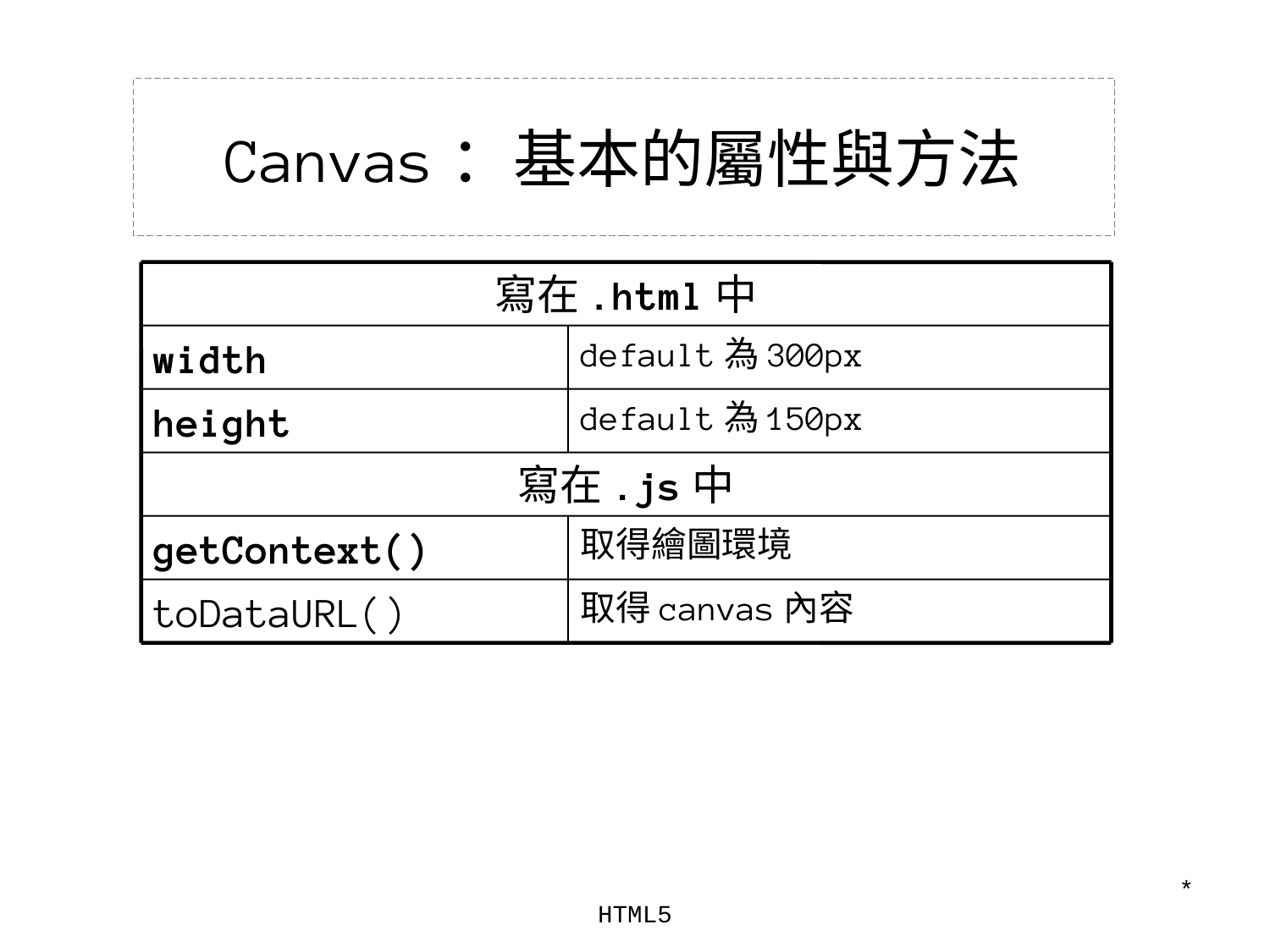

# Canvas：基本的屬性與方法
寫在.html中

width

default為300px

height

default為150px
寫在.js中

getContext()

取得繪圖環境

toDataURL()

取得canvas內容

*
HTML5